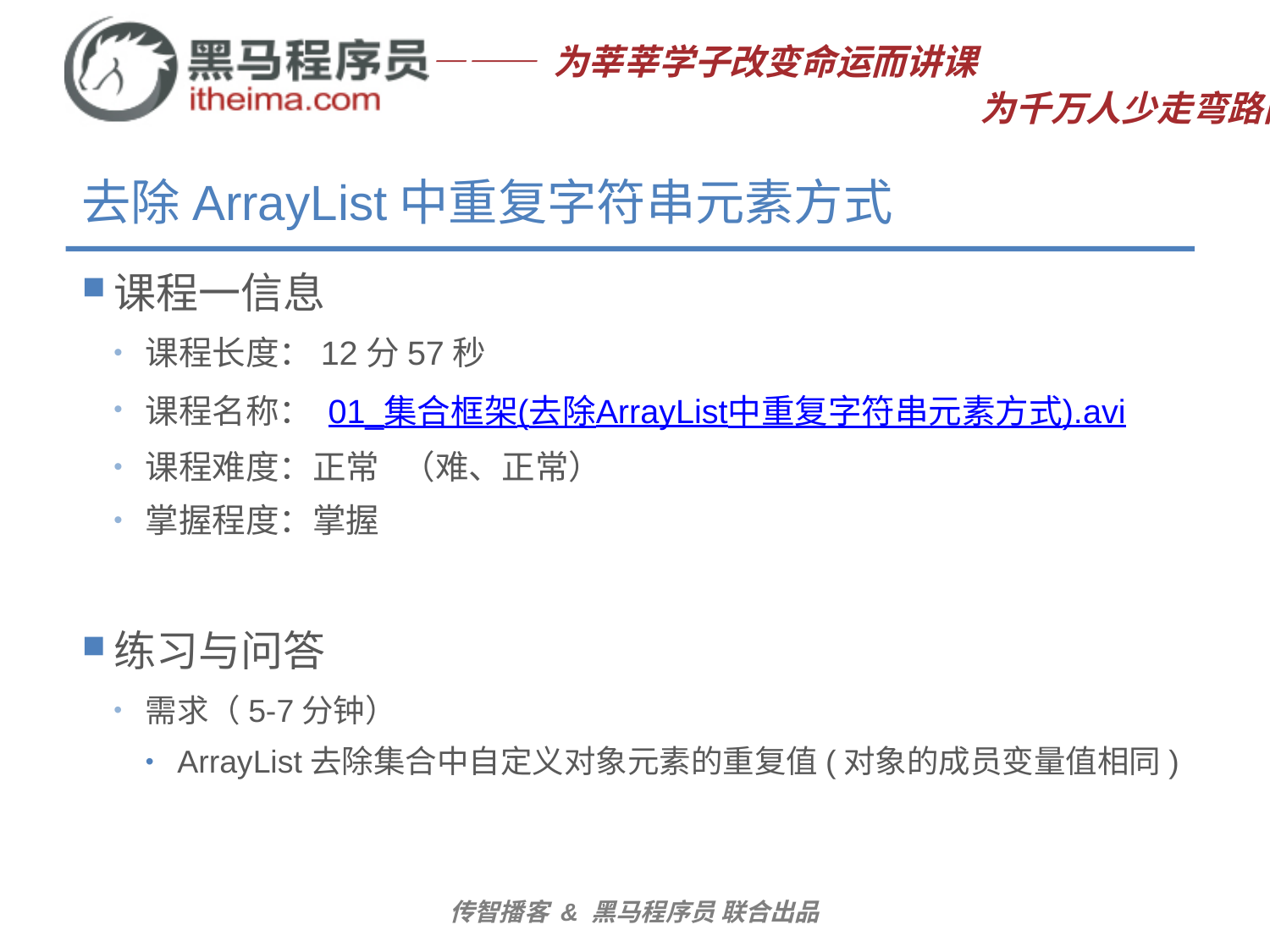

# 去除ArrayList中重复字符串元素方式
课程一信息
课程长度：12分57秒
课程名称： 01_集合框架(去除ArrayList中重复字符串元素方式).avi
课程难度：正常   （难、正常）
掌握程度：掌握

练习与问答
需求（5-7分钟）
ArrayList去除集合中自定义对象元素的重复值(对象的成员变量值相同)